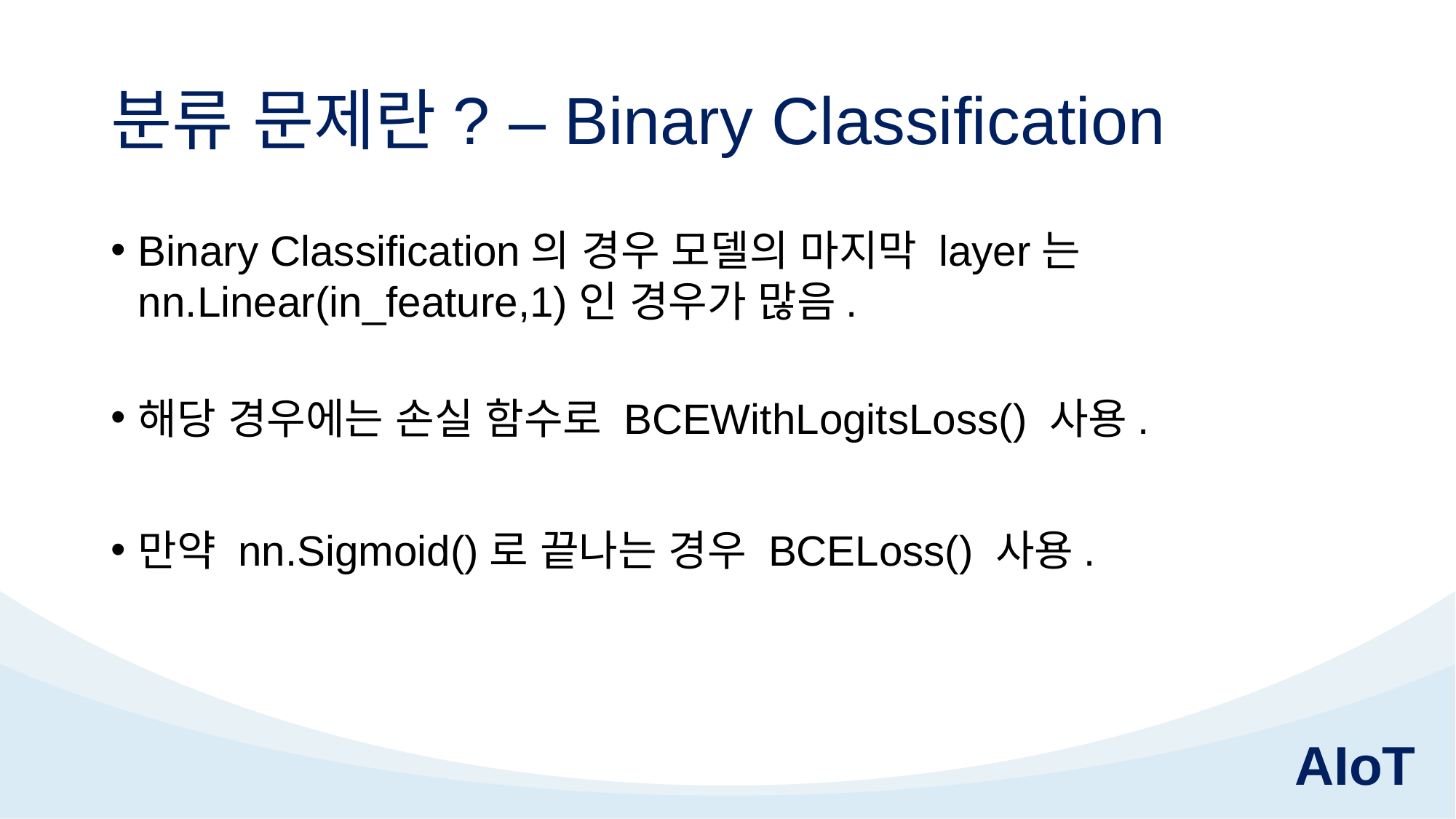

# 분류 문제란? – Binary Classification
Binary Classification의 경우 모델의 마지막 layer는
nn.Linear(in_feature,1)인 경우가 많음.
해당 경우에는 손실 함수로 BCEWithLogitsLoss() 사용.

만약 nn.Sigmoid()로 끝나는 경우 BCELoss() 사용.